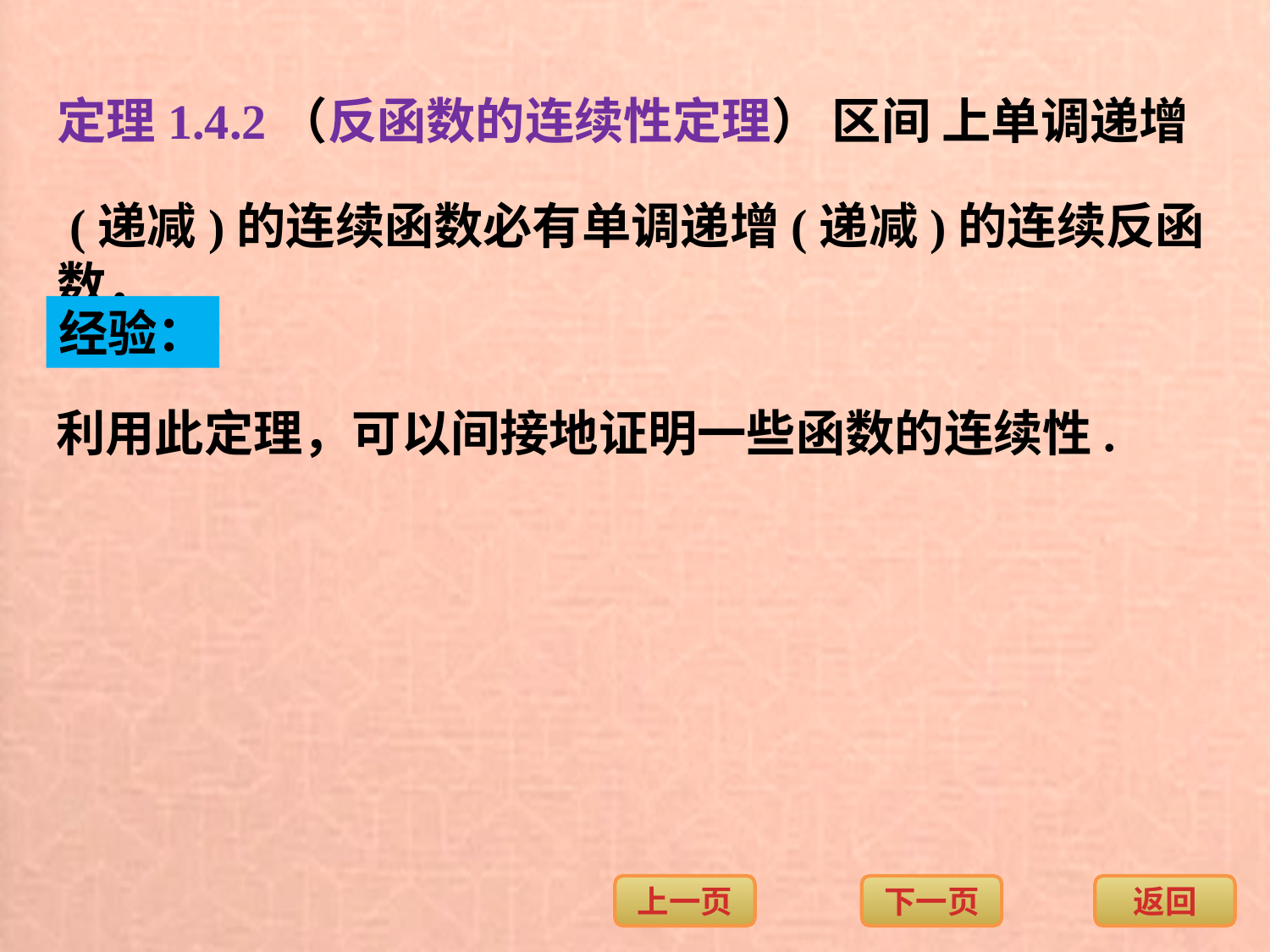

定理1.4.2（反函数的连续性定理） 区间 上单调递增
 (递减)的连续函数必有单调递增(递减)的连续反函数．
经验：
利用此定理，可以间接地证明一些函数的连续性.